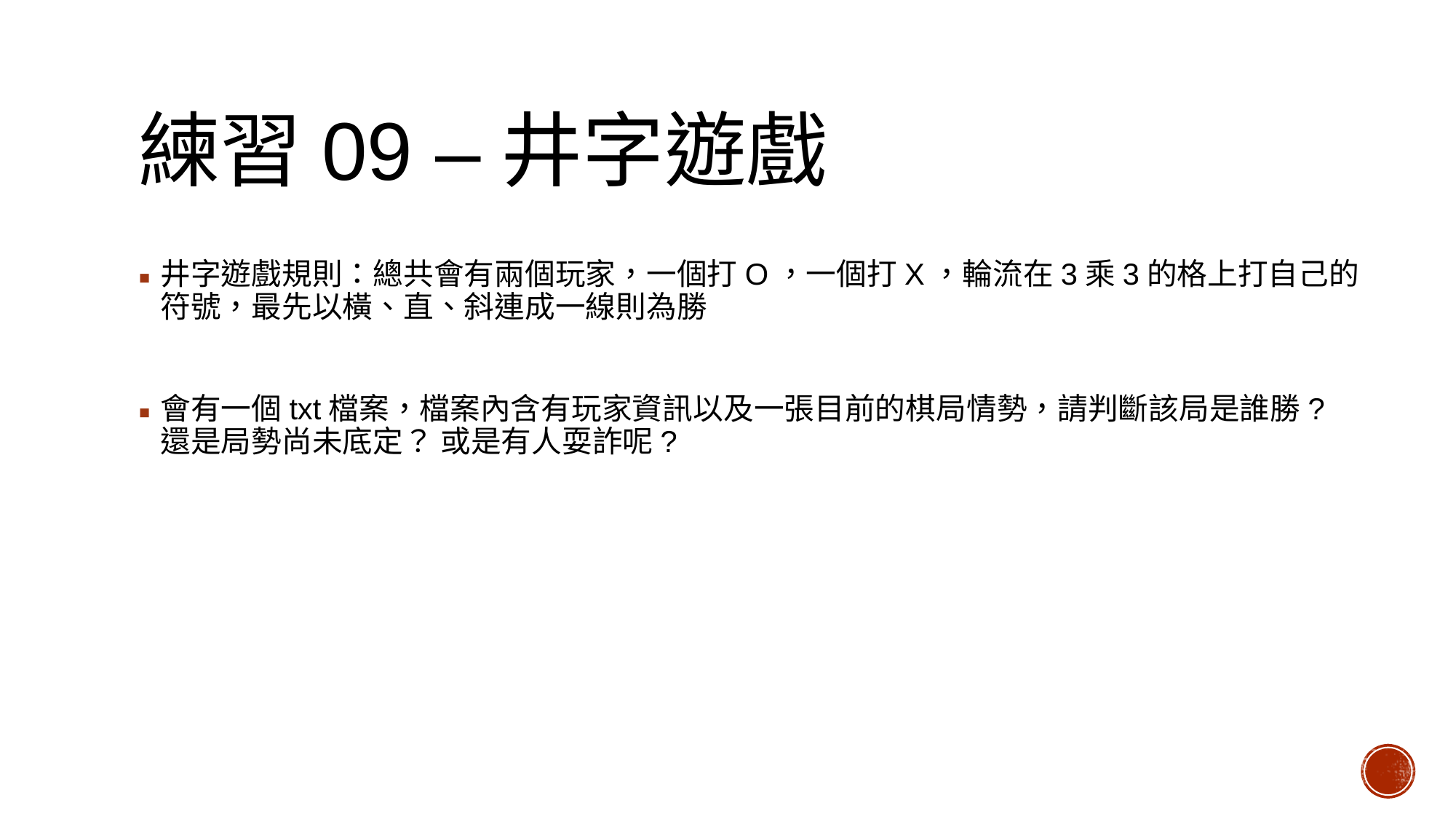

# 練習09 –井字遊戲
井字遊戲規則：總共會有兩個玩家，一個打O，一個打X，輪流在3乘3的格上打自己的符號，最先以橫、直、斜連成一線則為勝

會有一個txt檔案，檔案內含有玩家資訊以及一張目前的棋局情勢，請判斷該局是誰勝? 還是局勢尚未底定？ 或是有人耍詐呢?